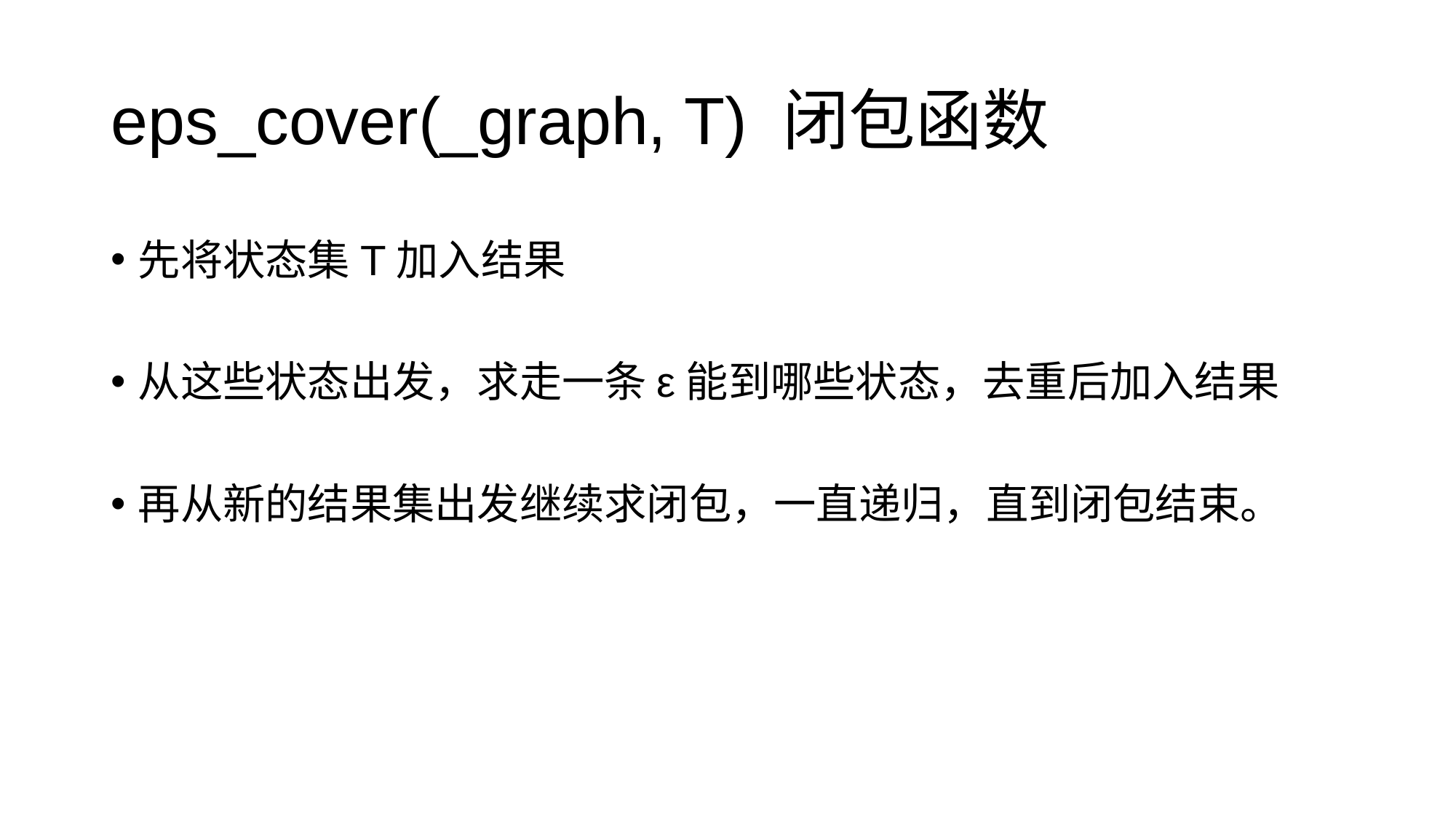

# eps_cover(_graph, T) 闭包函数
先将状态集T加入结果

从这些状态出发，求走一条ε能到哪些状态，去重后加入结果

再从新的结果集出发继续求闭包，一直递归，直到闭包结束。